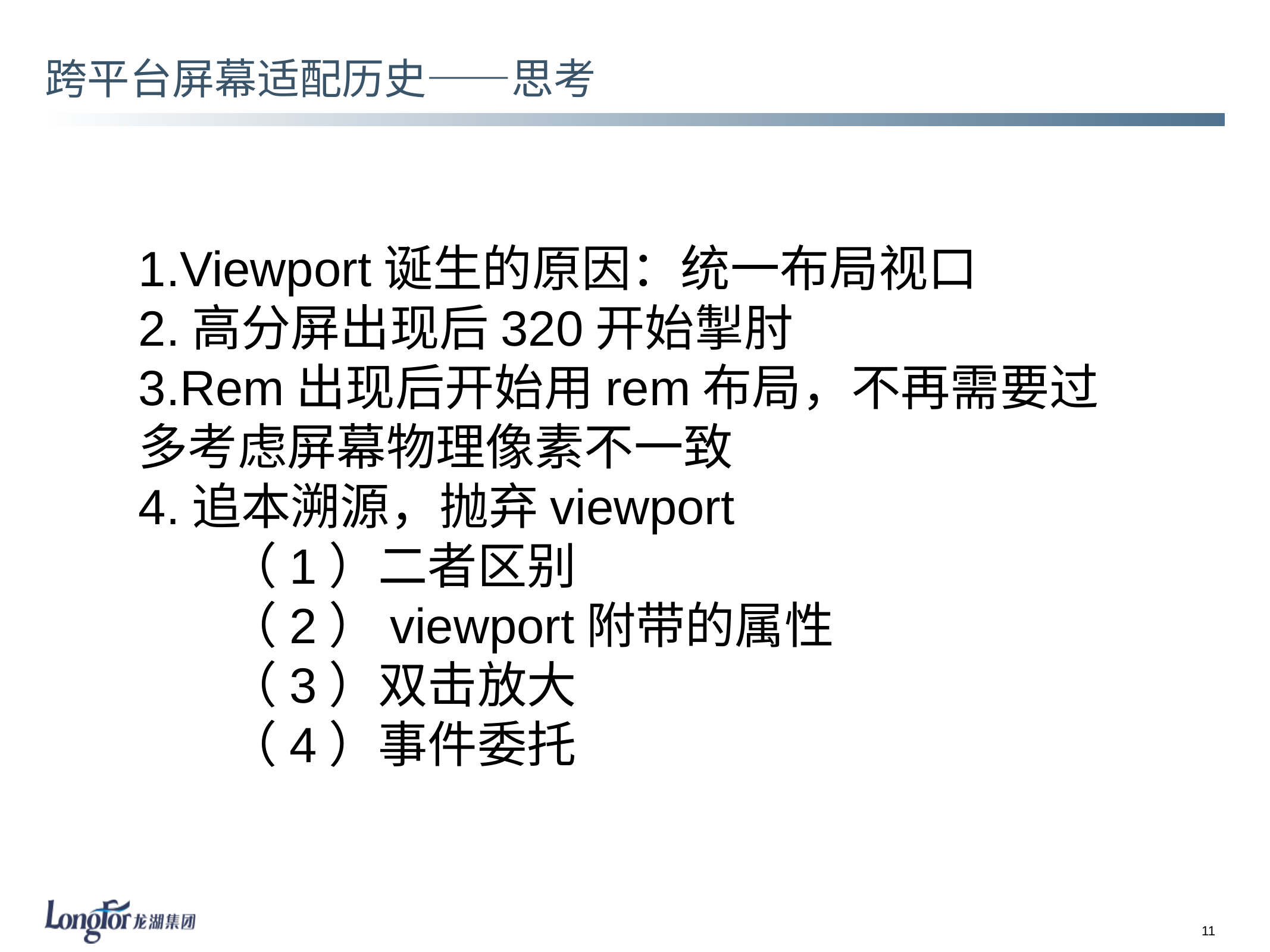

# 跨平台屏幕适配历史——思考
1.Viewport诞生的原因：统一布局视口
2.高分屏出现后320开始掣肘
3.Rem出现后开始用rem布局，不再需要过多考虑屏幕物理像素不一致
4.追本溯源，抛弃viewport
	（1）二者区别
	（2）viewport附带的属性
	（3）双击放大
	（4）事件委托
11